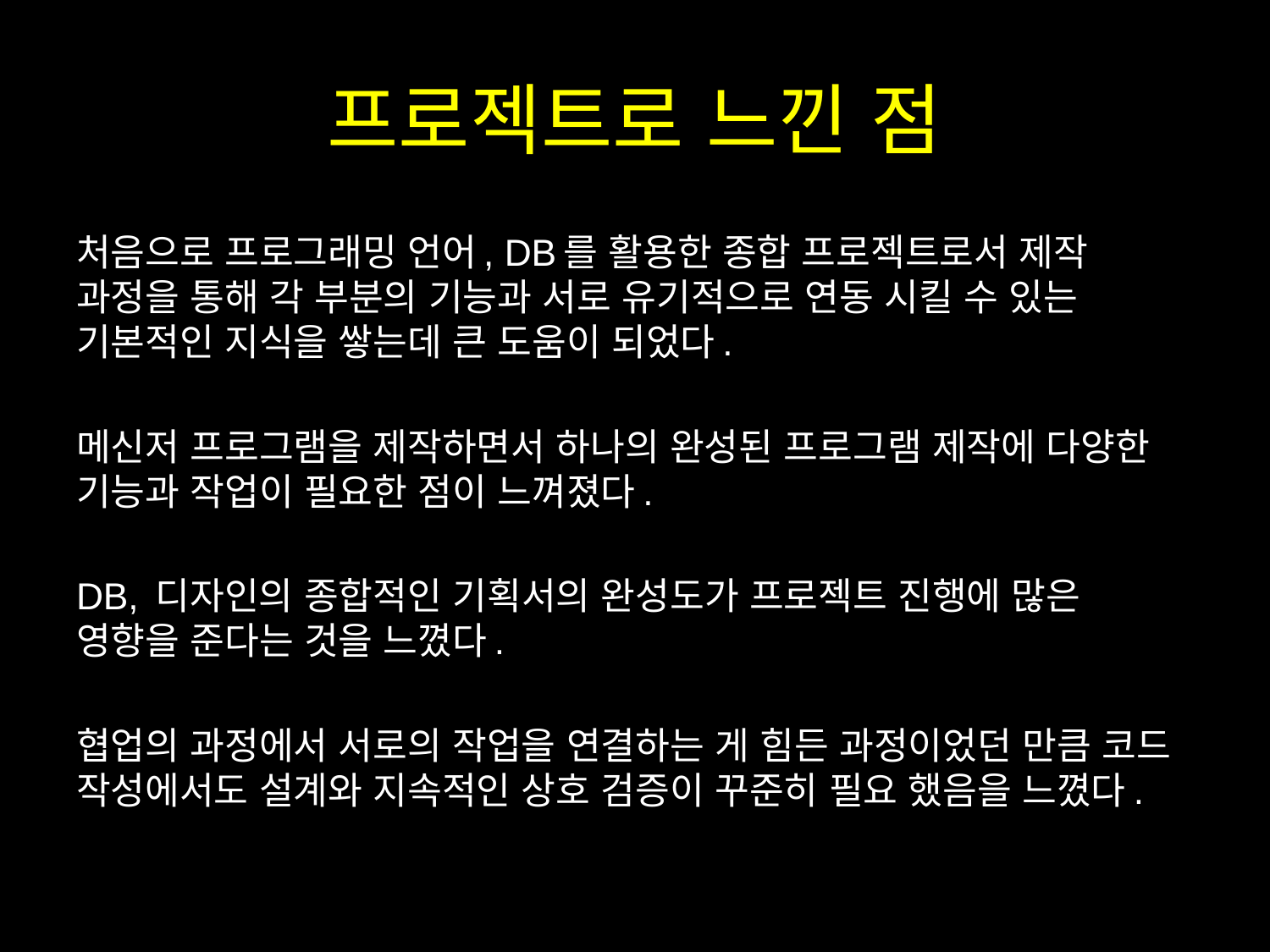

# 프로젝트로 느낀 점
처음으로 프로그래밍 언어, DB를 활용한 종합 프로젝트로서 제작 과정을 통해 각 부분의 기능과 서로 유기적으로 연동 시킬 수 있는 기본적인 지식을 쌓는데 큰 도움이 되었다.

메신저 프로그램을 제작하면서 하나의 완성된 프로그램 제작에 다양한 기능과 작업이 필요한 점이 느껴졌다.

DB, 디자인의 종합적인 기획서의 완성도가 프로젝트 진행에 많은 영향을 준다는 것을 느꼈다.

협업의 과정에서 서로의 작업을 연결하는 게 힘든 과정이었던 만큼 코드 작성에서도 설계와 지속적인 상호 검증이 꾸준히 필요 했음을 느꼈다.